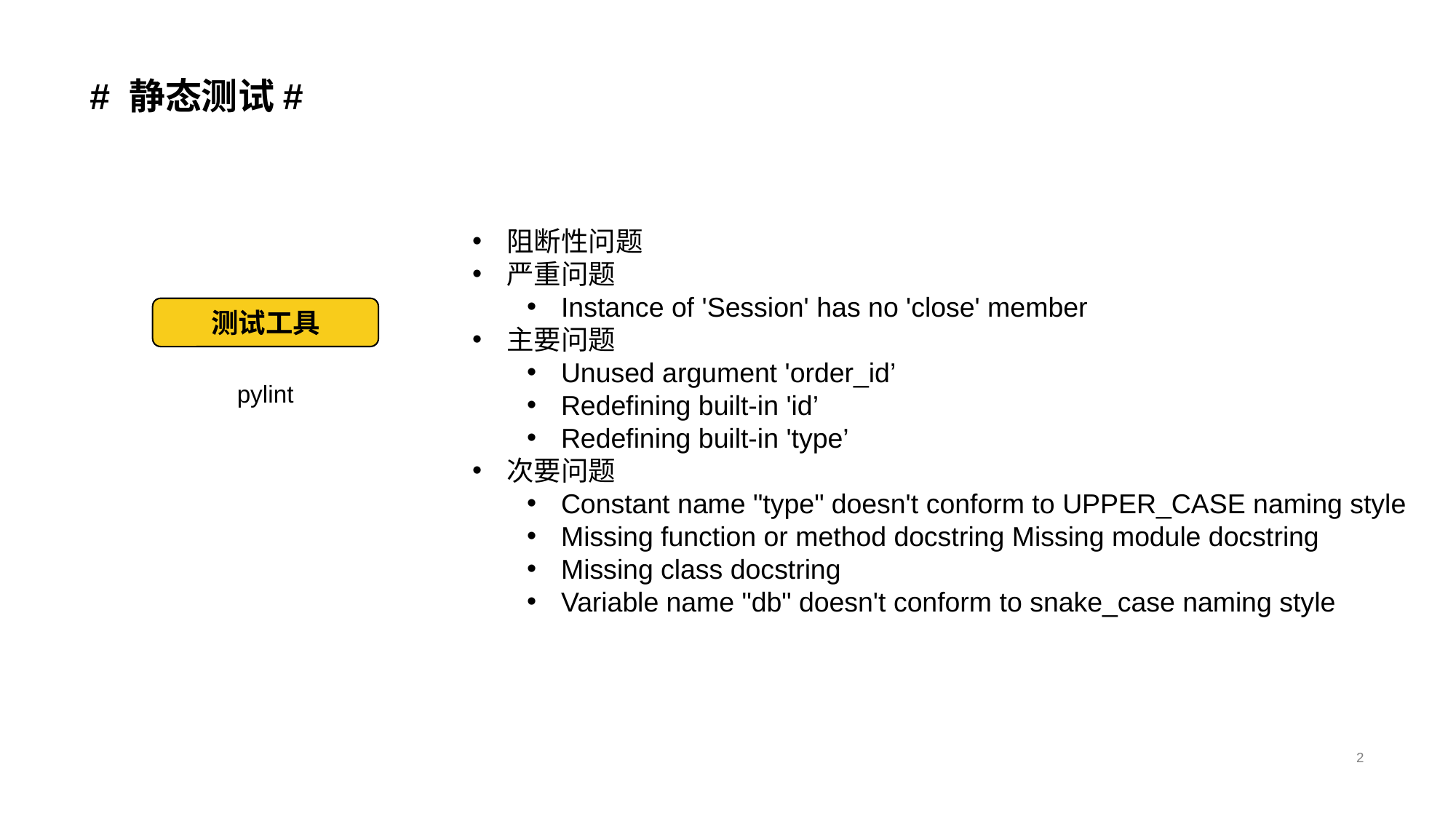

# # 静态测试#
阻断性问题
严重问题
Instance of 'Session' has no 'close' member
主要问题
Unused argument 'order_id’
Redefining built-in 'id’
Redefining built-in 'type’
次要问题
Constant name "type" doesn't conform to UPPER_CASE naming style
Missing function or method docstring Missing module docstring
Missing class docstring
Variable name "db" doesn't conform to snake_case naming style
测试工具
pylint
2